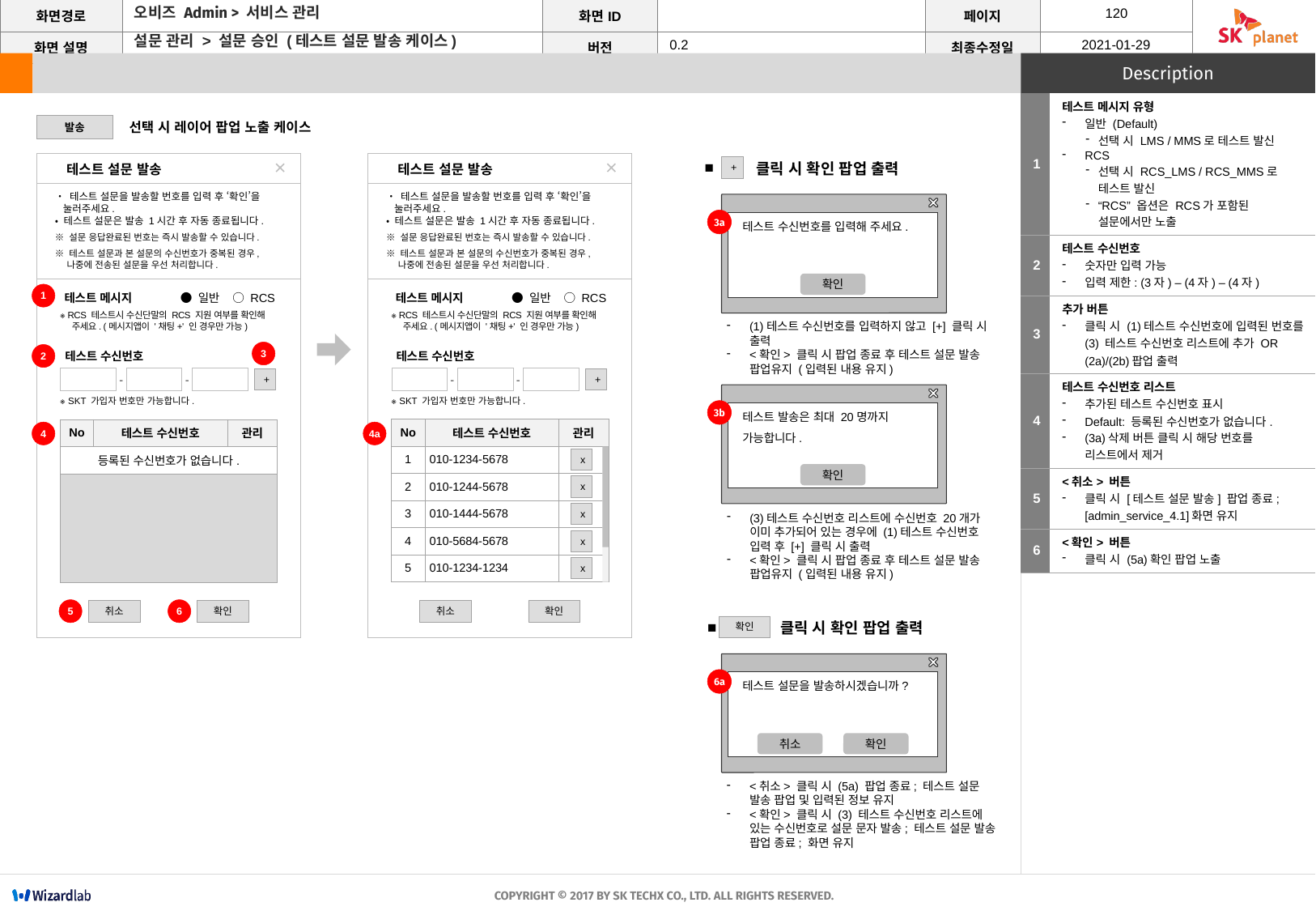

오비즈 Admin > 서비스 관리
설문 관리 > 설문 승인 (테스트 설문 발송 케이스)
| 1 | 테스트 메시지 유형 일반 (Default) 선택 시 LMS / MMS로 테스트 발신 RCS 선택 시 RCS\_LMS / RCS\_MMS로 테스트 발신 “RCS” 옵션은 RCS가 포함된 설문에서만 노출 |
| --- | --- |
| 2 | 테스트 수신번호 숫자만 입력 가능 입력 제한: (3자) – (4자) – (4자) |
| 3 | 추가 버튼 클릭 시 (1)테스트 수신번호에 입력된 번호를 (3) 테스트 수신번호 리스트에 추가 OR (2a)/(2b)팝업 출력 |
| 4 | 테스트 수신번호 리스트 추가된 테스트 수신번호 표시 Default: 등록된 수신번호가 없습니다. (3a)삭제 버튼 클릭 시 해당 번호를 리스트에서 제거 |
| 5 | <취소> 버튼 클릭 시 [테스트 설문 발송] 팝업 종료; [admin\_service\_4.1]화면 유지 |
| 6 | <확인> 버튼 클릭 시 (5a)확인 팝업 노출 |
선택 시 레이어 팝업 노출 케이스
발송
      클릭 시 확인 팝업 출력
+

테스트 설문 발송

• 테스트 설문을 발송할 번호를 입력 후 ‘확인’을
  눌러주세요.
• 테스트 설문은 발송 1시간 후 자동 종료됩니다.
※ 설문 응답완료된 번호는 즉시 발송할 수 있습니다.
※ 테스트 설문과 본 설문의 수신번호가 중복된 경우, 나중에 전송된 설문을 우선 처리합니다.
테스트 메시지
● 일반    ○ RCS
※ RCS 테스트시 수신단말의 RCS 지원 여부를 확인해 주세요. (메시지앱이 '채팅+' 인 경우만 가능)
테스트 수신번호

-

-

+
※ SKT 가입자 번호만 가능합니다.
| No | 테스트 수신번호 | 관리 |
| --- | --- | --- |
| 등록된 수신번호가 없습니다. |  |  |
|  |  |  |
취소
확인

테스트 설문 발송

• 테스트 설문을 발송할 번호를 입력 후 ‘확인’을
  눌러주세요.
• 테스트 설문은 발송 1시간 후 자동 종료됩니다.
※ 설문 응답완료된 번호는 즉시 발송할 수 있습니다.
※ 테스트 설문과 본 설문의 수신번호가 중복된 경우, 나중에 전송된 설문을 우선 처리합니다.
테스트 메시지
● 일반    ○ RCS
※ RCS 테스트시 수신단말의 RCS 지원 여부를 확인해 주세요. (메시지앱이 '채팅+' 인 경우만 가능)
테스트 수신번호

-

-

+
※ SKT 가입자 번호만 가능합니다.
| No | 테스트 수신번호 | 관리 |
| --- | --- | --- |
| 1 | 010-1234-5678 |  |
| 2 | 010-1244-5678 |  |
| 3 | 010-1444-5678 |  |
| 4 | 010-5684-5678 |  |
| 5 | 010-1234-1234 |  |

x
x
x
x
x
취소
확인

테스트 수신번호를 입력해 주세요.

확인
3a
1
(1)테스트 수신번호를 입력하지 않고 [+] 클릭 시 출력
<확인> 클릭 시 팝업 종료 후 테스트 설문 발송 팝업유지 (입력된 내용 유지)

3
2

테스트 발송은 최대 20명까지 가능합니다.
확인
3b
4
4a
(3)테스트 수신번호 리스트에 수신번호 20개가 이미 추가되어 있는 경우에 (1)테스트 수신번호 입력 후 [+] 클릭 시 출력
<확인> 클릭 시 팝업 종료 후 테스트 설문 발송 팝업유지 (입력된 내용 유지)
5
6
           클릭 시 확인 팝업 출력
확인

테스트 설문을 발송하시겠습니까?

취소
확인
6a
<취소> 클릭 시 (5a) 팝업 종료; 테스트 설문 발송 팝업 및 입력된 정보 유지
<확인> 클릭 시 (3) 테스트 수신번호 리스트에 있는 수신번호로 설문 문자 발송; 테스트 설문 발송 팝업 종료; 화면 유지